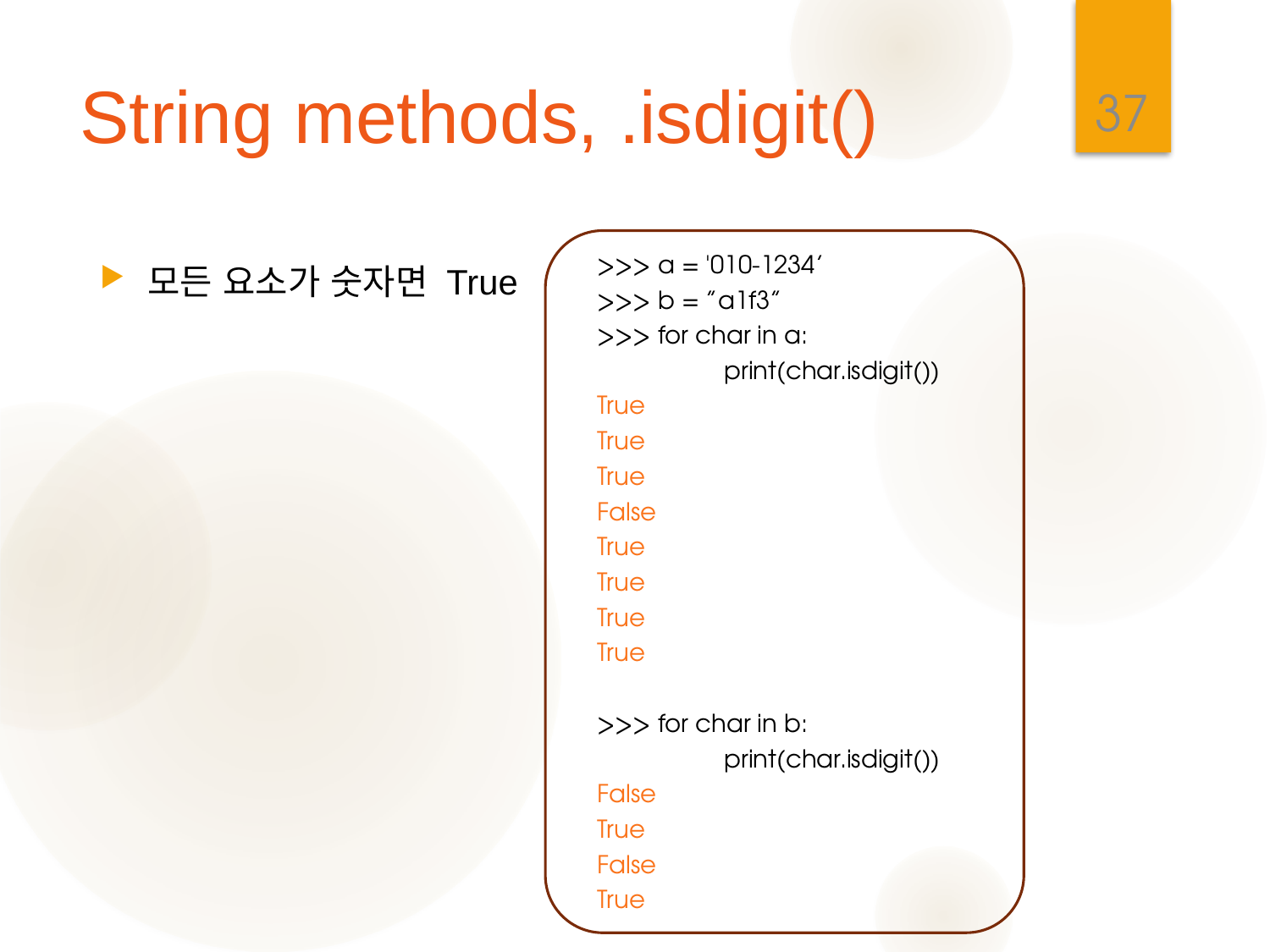

37
# String methods, .isdigit()

>>> a = '010-1234’
>>> b = ”a1f3”
>>> for char in a:
     	print(char.isdigit())
True
True
True
False
True
True
True
True

>>> for char in b:
     	print(char.isdigit())
False
True
False
True
모든 요소가 숫자면 True